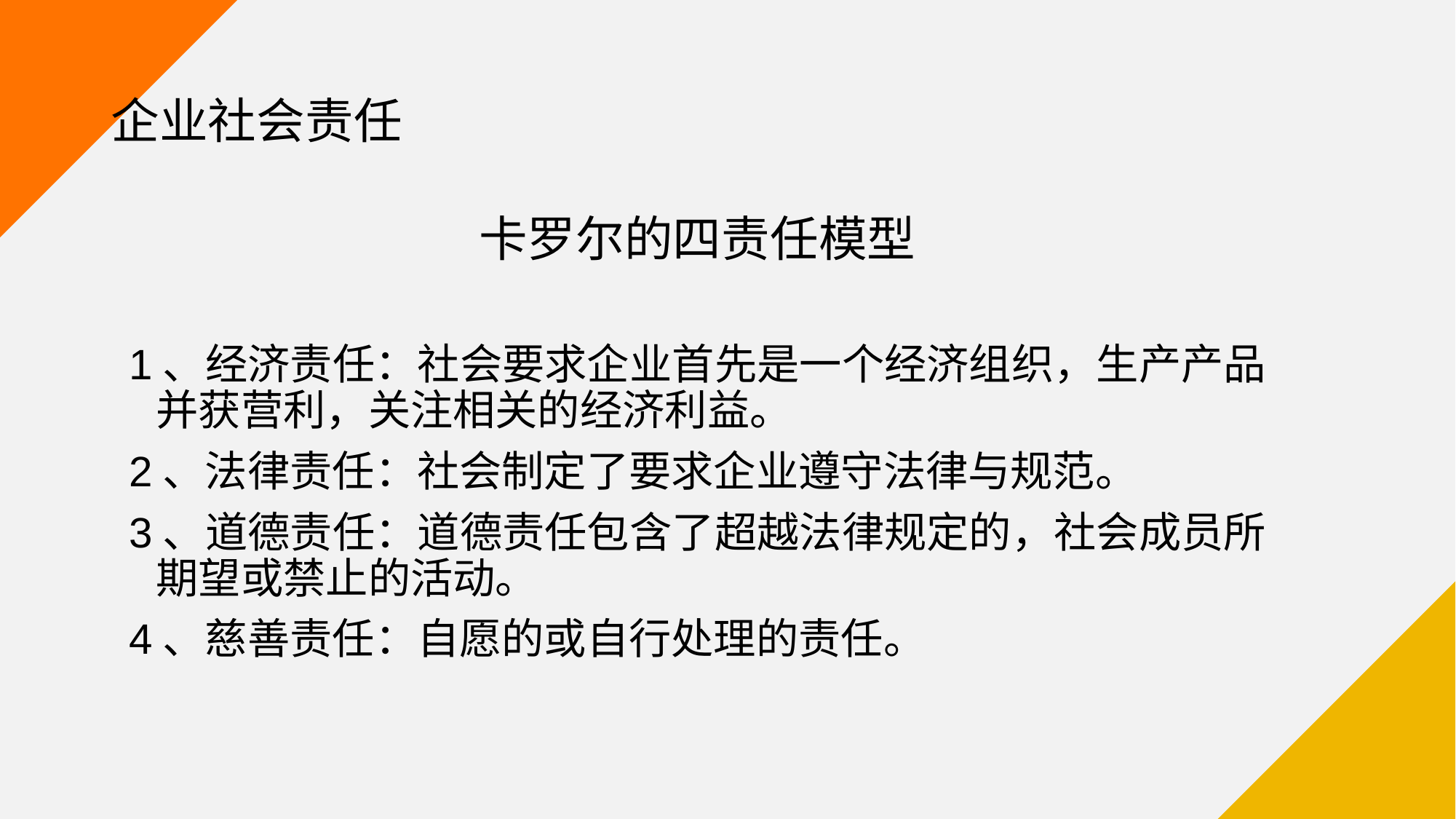

# 企业社会责任
卡罗尔的四责任模型

1、经济责任：社会要求企业首先是一个经济组织，生产产品并获营利，关注相关的经济利益。
2、法律责任：社会制定了要求企业遵守法律与规范。
3、道德责任：道德责任包含了超越法律规定的，社会成员所期望或禁止的活动。
4、慈善责任：自愿的或自行处理的责任。